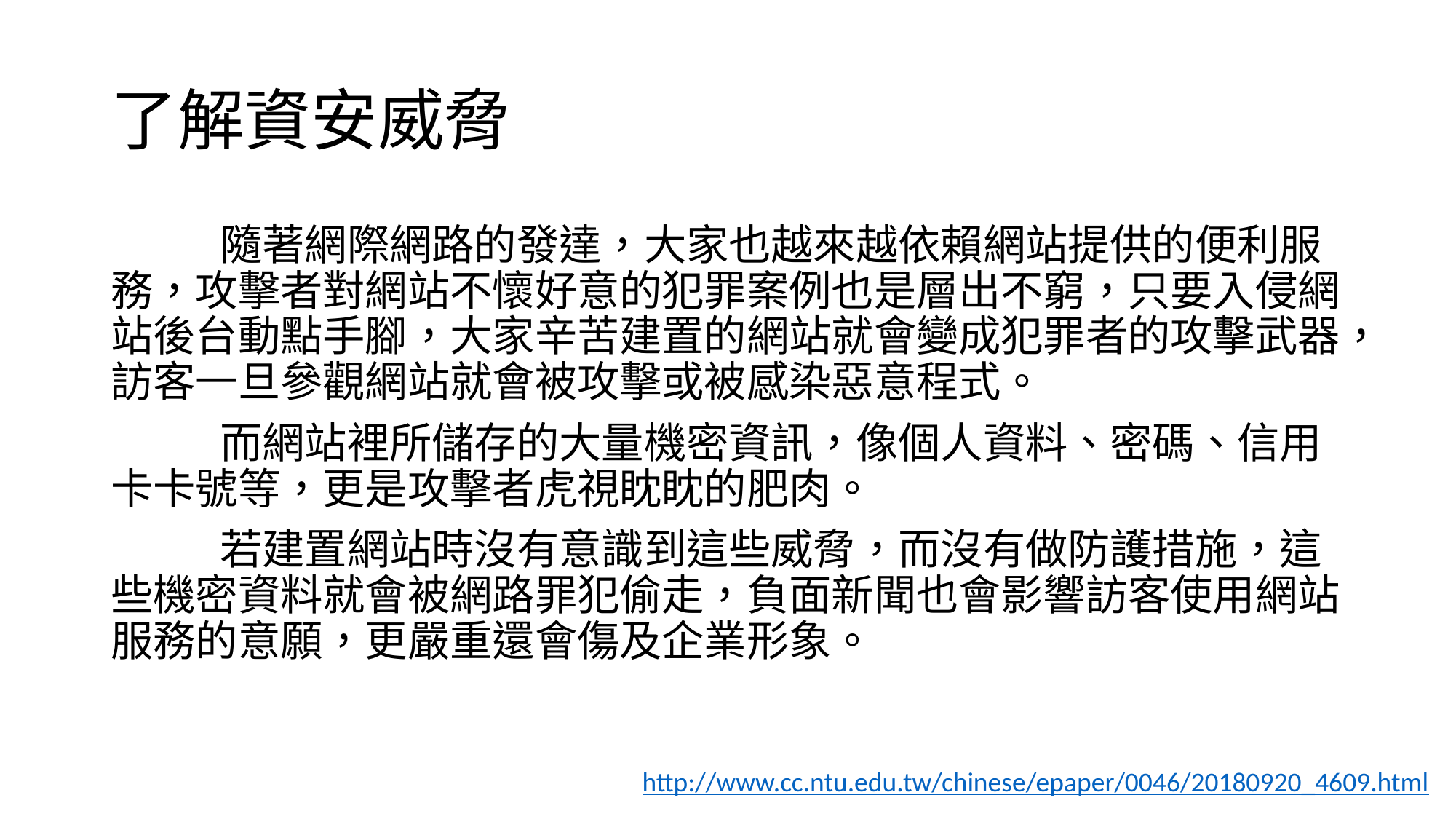

# 了解資安威脅
	隨著網際網路的發達，大家也越來越依賴網站提供的便利服務，攻擊者對網站不懷好意的犯罪案例也是層出不窮，只要入侵網站後台動點手腳，大家辛苦建置的網站就會變成犯罪者的攻擊武器，訪客一旦參觀網站就會被攻擊或被感染惡意程式。
	而網站裡所儲存的大量機密資訊，像個人資料、密碼、信用卡卡號等，更是攻擊者虎視眈眈的肥肉。
	若建置網站時沒有意識到這些威脅，而沒有做防護措施，這些機密資料就會被網路罪犯偷走，負面新聞也會影響訪客使用網站服務的意願，更嚴重還會傷及企業形象。
http://www.cc.ntu.edu.tw/chinese/epaper/0046/20180920_4609.html